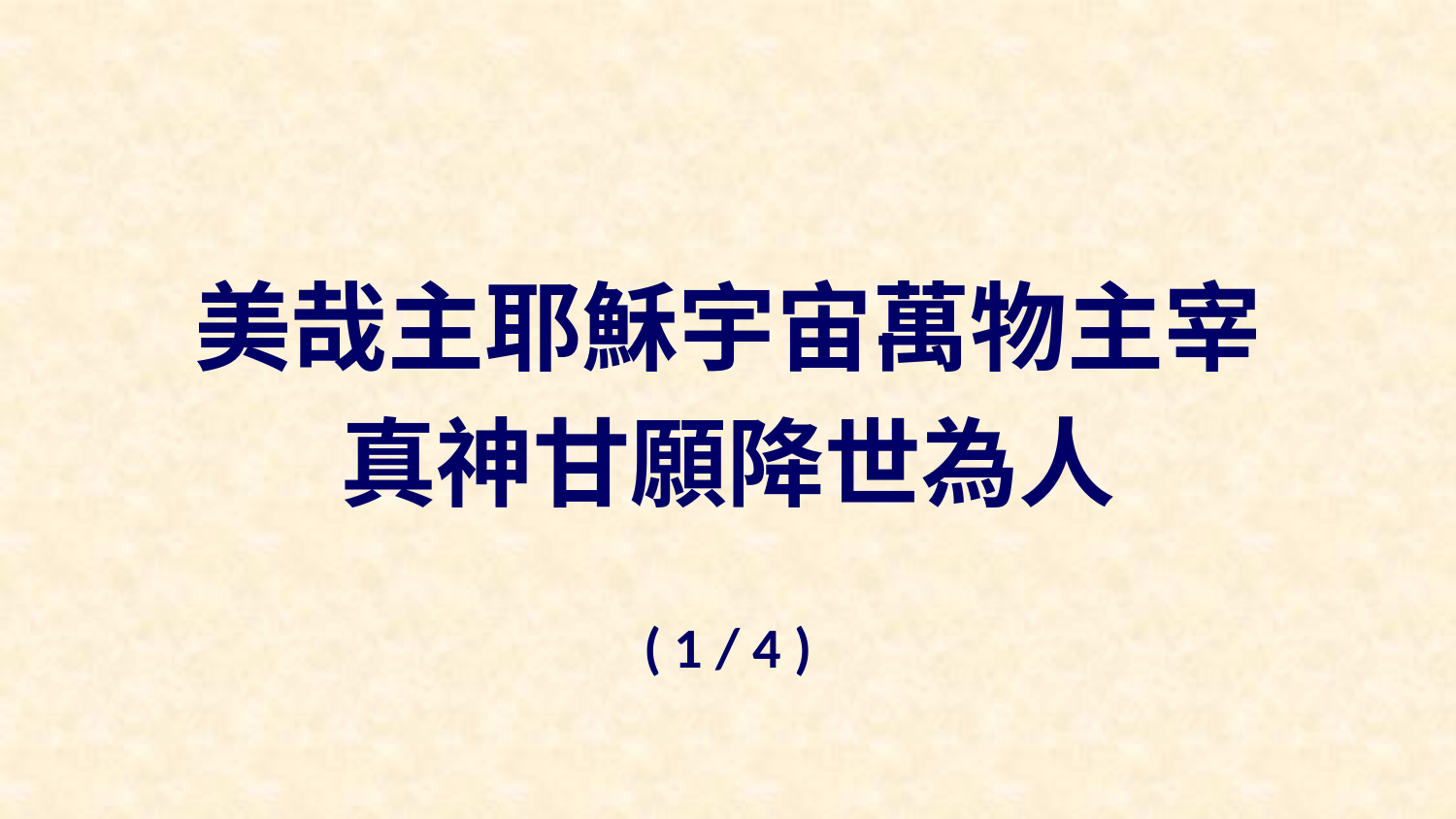

美哉主耶穌宇宙萬物主宰
真神甘願降世為人
( 1 / 4 )